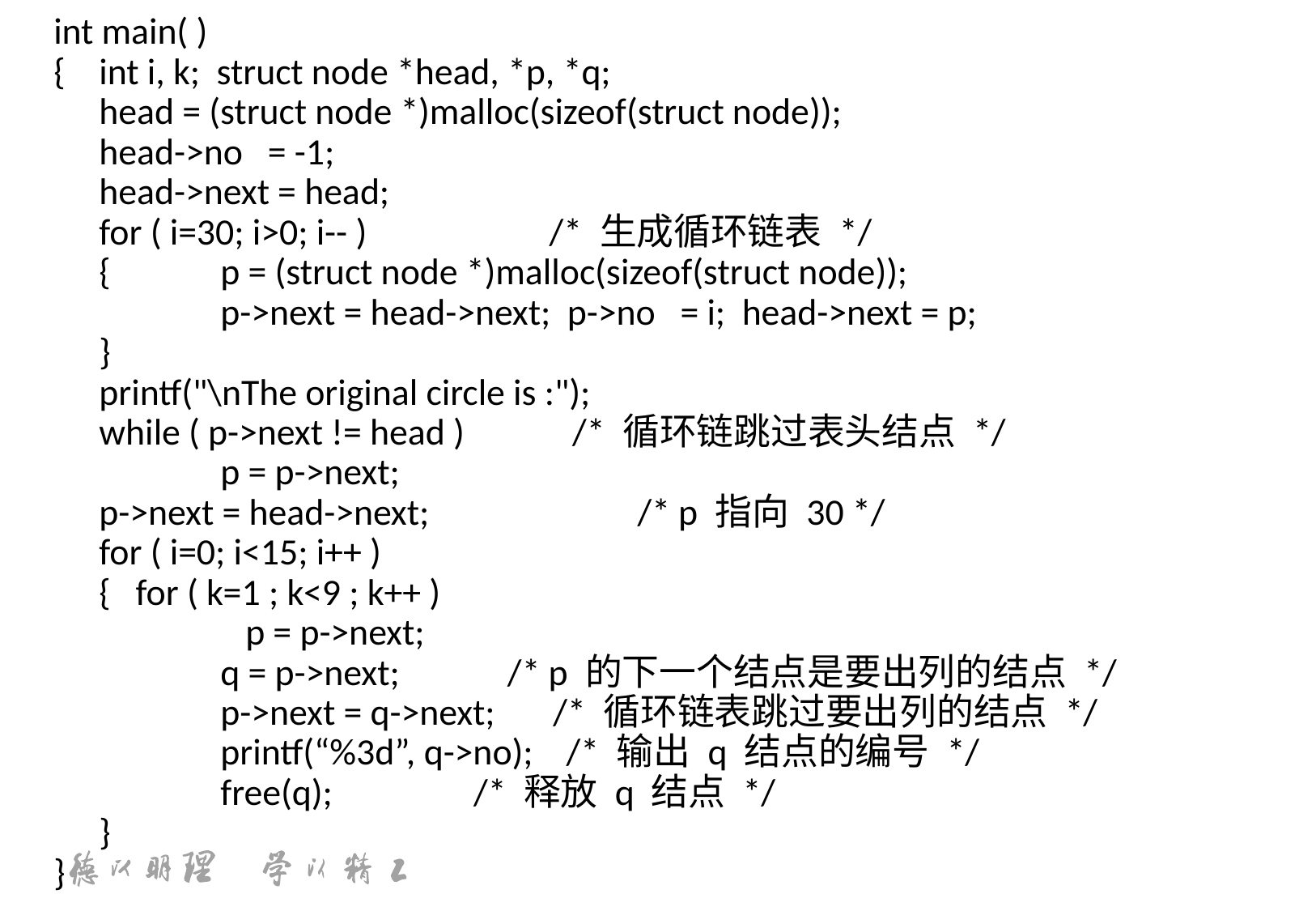

int main( )
{	int i, k;  struct node *head, *p, *q;
	head = (struct node *)malloc(sizeof(struct node));
	head->no   = -1;
	head->next = head;
	for ( i=30; i>0; i-- )                      /* 生成循环链表 */
	{	p = (struct node *)malloc(sizeof(struct node));
		p->next = head->next;  p->no   = i;  head->next = p;
	}
	printf("\nThe original circle is :");
	while ( p->next != head )             /* 循环链跳过表头结点 */
		p = p->next;
	p->next = head->next;	                     /* p 指向 30 */
	for ( i=0; i<15; i++ )
	{   for ( k=1 ; k<9 ; k++ )
		   p = p->next;
		q = p->next;             /* p 的下一个结点是要出列的结点 */
		p->next = q->next;       /* 循环链表跳过要出列的结点 */
		printf(“%3d”, q->no);    /* 输出 q 结点的编号 */
		free(q);                 /* 释放 q 结点 */
	}
}